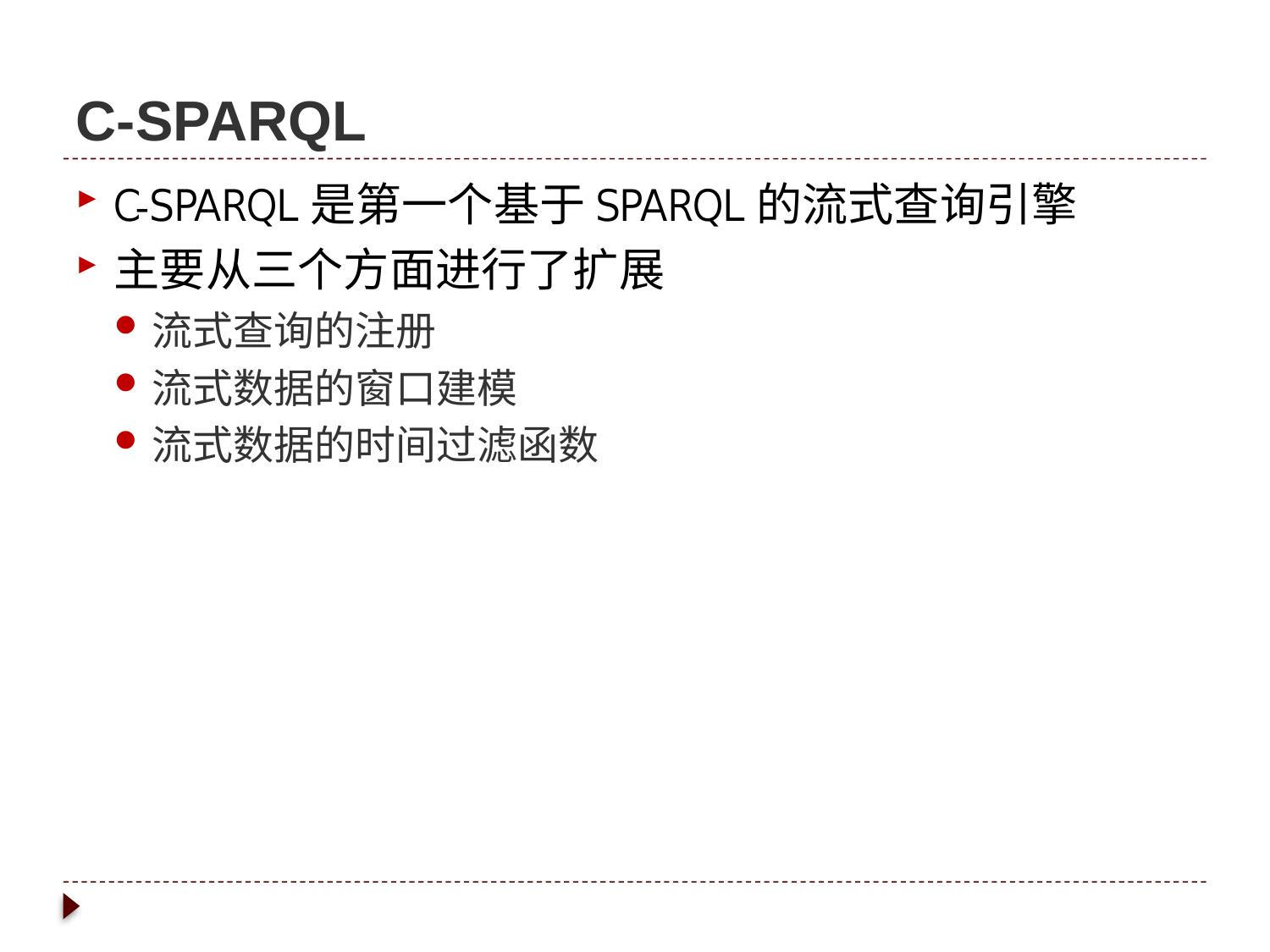

# C-SPARQL
C-SPARQL是第一个基于SPARQL的流式查询引擎
主要从三个方面进行了扩展
流式查询的注册
流式数据的窗口建模
流式数据的时间过滤函数